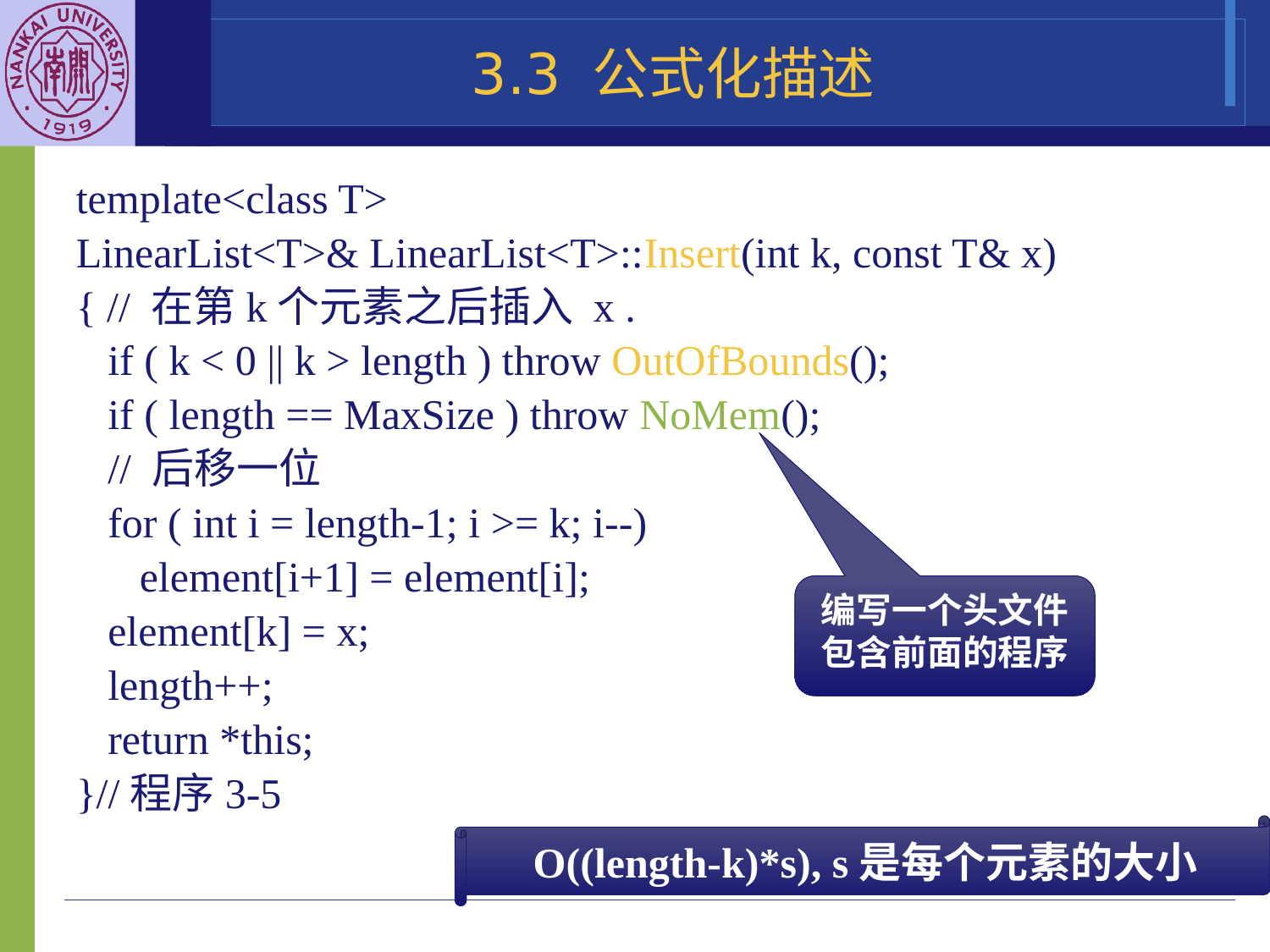

# 3.3 公式化描述
template<class T>
LinearList<T>& LinearList<T>::Insert(int k, const T& x)
{ // 在第k个元素之后插入 x .
   if ( k < 0 || k > length ) throw OutOfBounds();
   if ( length == MaxSize ) throw NoMem();
   // 后移一位
   for ( int i = length-1; i >= k; i--)
      element[i+1] = element[i];
   element[k] = x;
   length++;
   return *this;
}//程序3-5
编写一个头文件
包含前面的程序
O((length-k)*s), s是每个元素的大小
16